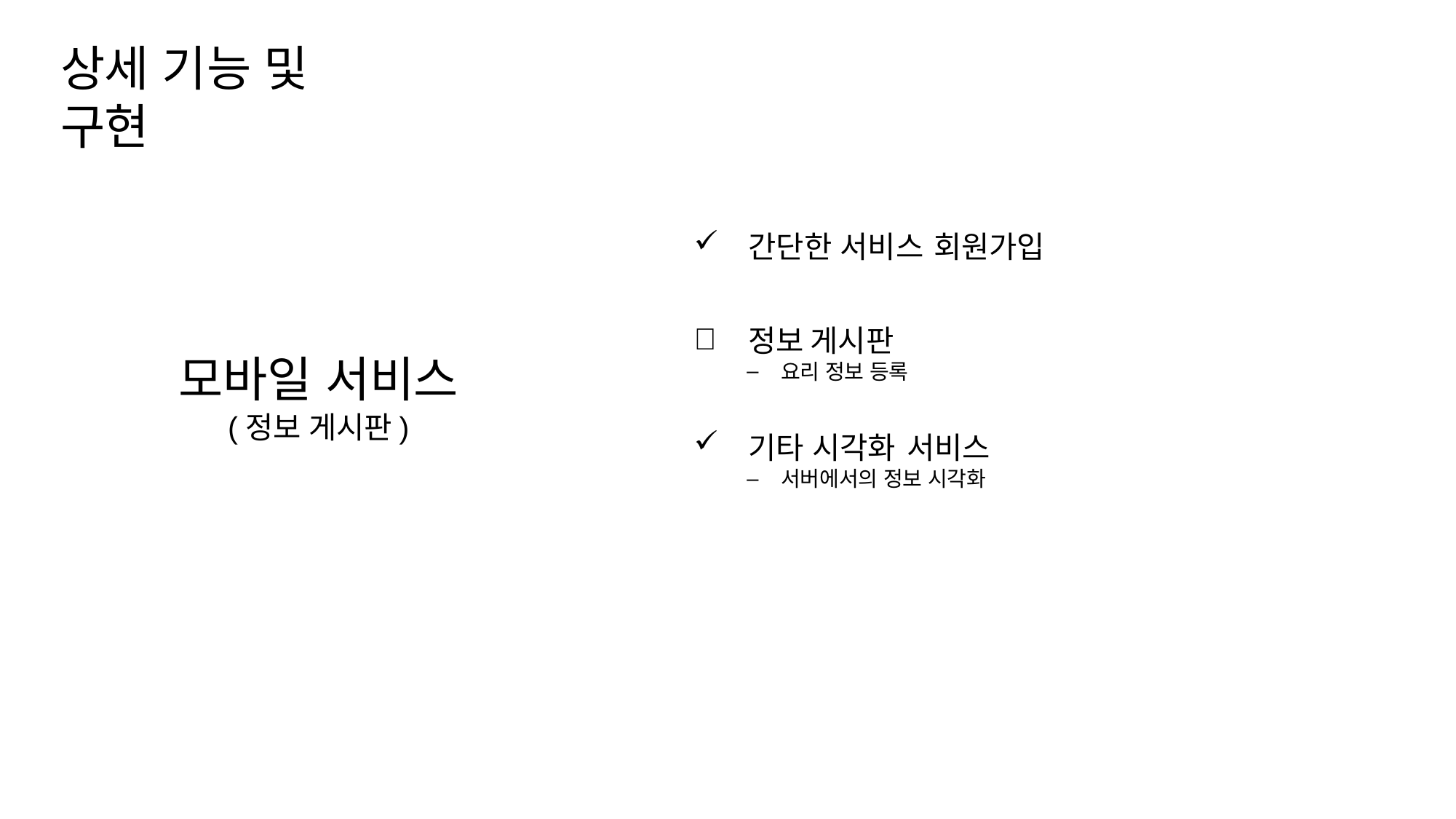

# 상세 기능 및 구현
간단한 서비스 회원가입

정보 게시판
요리 정보 등록

기타 시각화 서비스
서버에서의 정보 시각화

모바일 서비스
(정보 게시판)